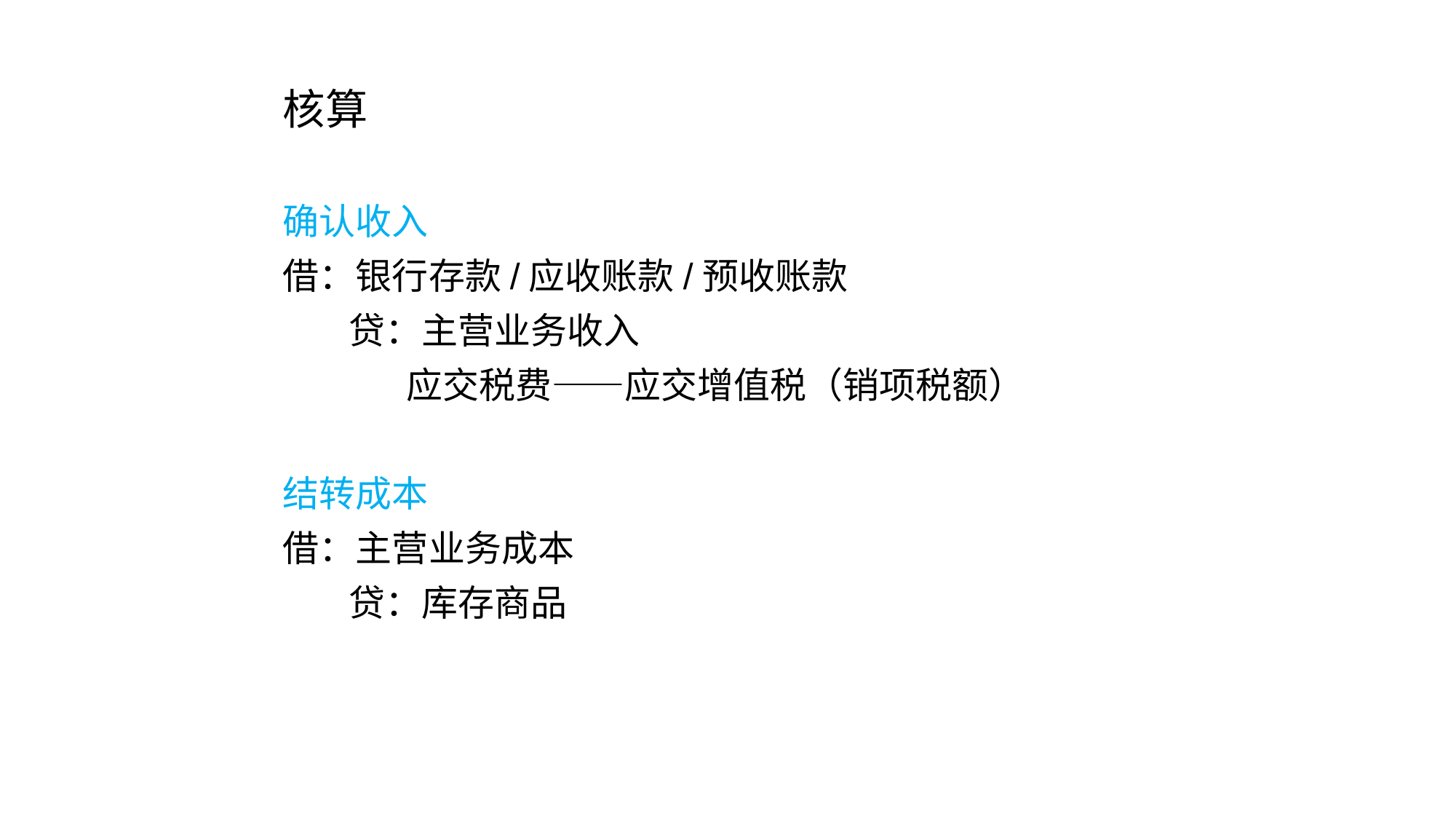

核算

确认收入
借：银行存款/应收账款/预收账款
       贷：主营业务收入
              应交税费——应交增值税（销项税额）

结转成本
借：主营业务成本
       贷：库存商品